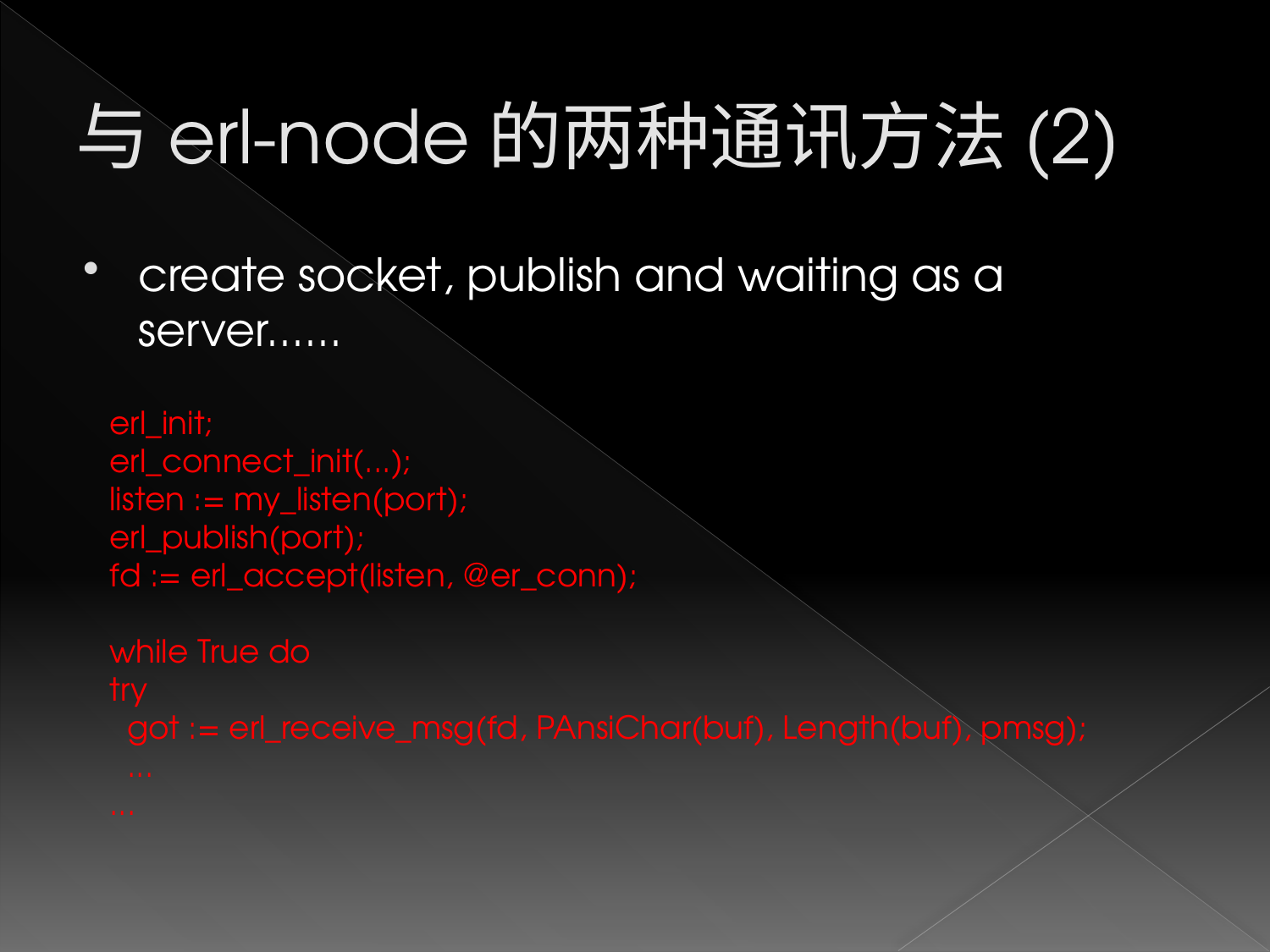

# 与erl-node的两种通讯方法(2)
create socket, publish and waiting as a server......
  erl_init;
  erl_connect_init(...);
  listen := my_listen(port);
  erl_publish(port);
  fd := erl_accept(listen, @er_conn);

  while True do
  try
    got := erl_receive_msg(fd, PAnsiChar(buf), Length(buf), pmsg);
    ...
  ...